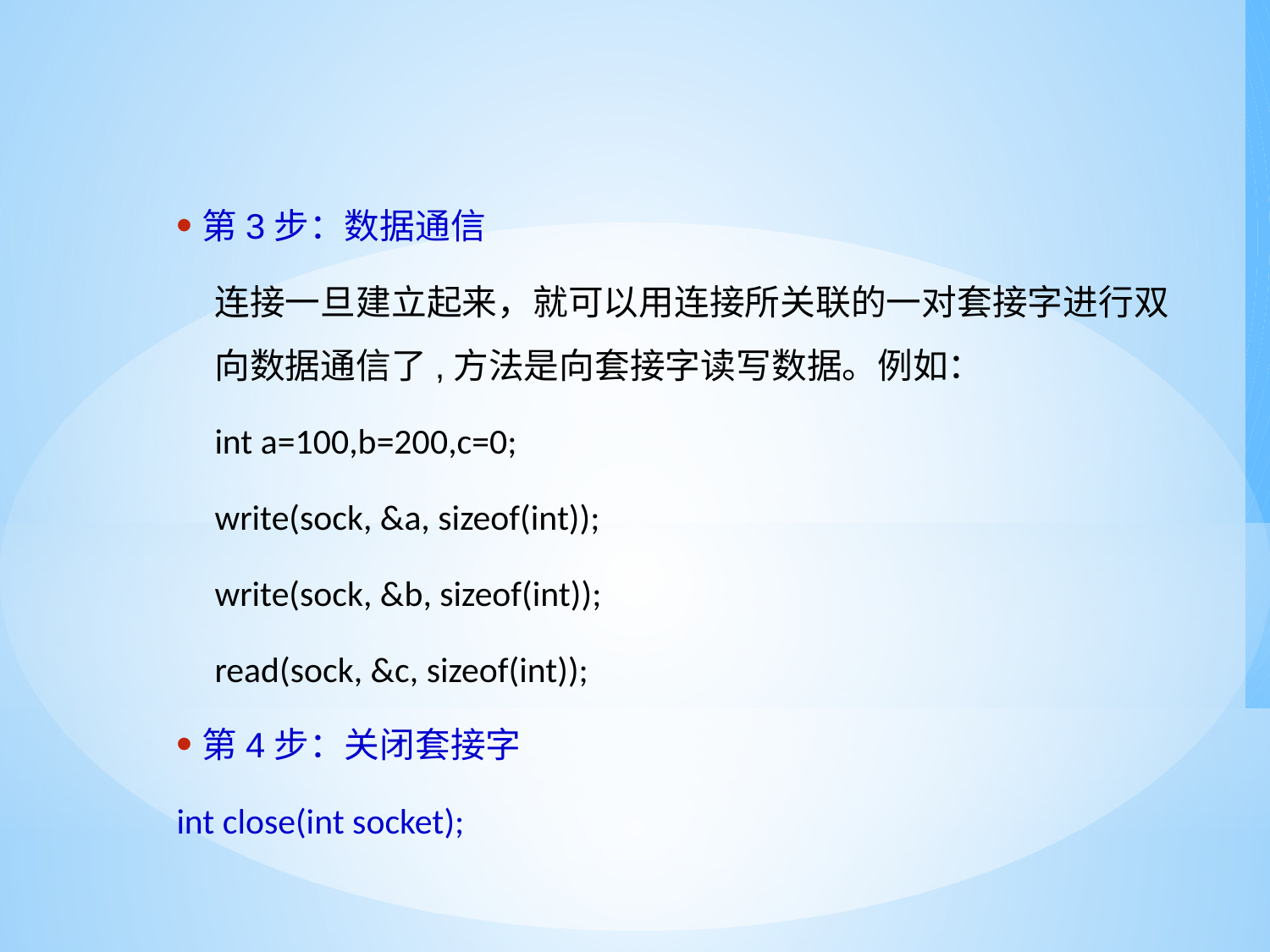

#
第3步：数据通信
连接一旦建立起来，就可以用连接所关联的一对套接字进行双向数据通信了,方法是向套接字读写数据。例如：
int a=100,b=200,c=0;
write(sock, &a, sizeof(int));
write(sock, &b, sizeof(int));
read(sock, &c, sizeof(int));
第4步：关闭套接字
int close(int socket);